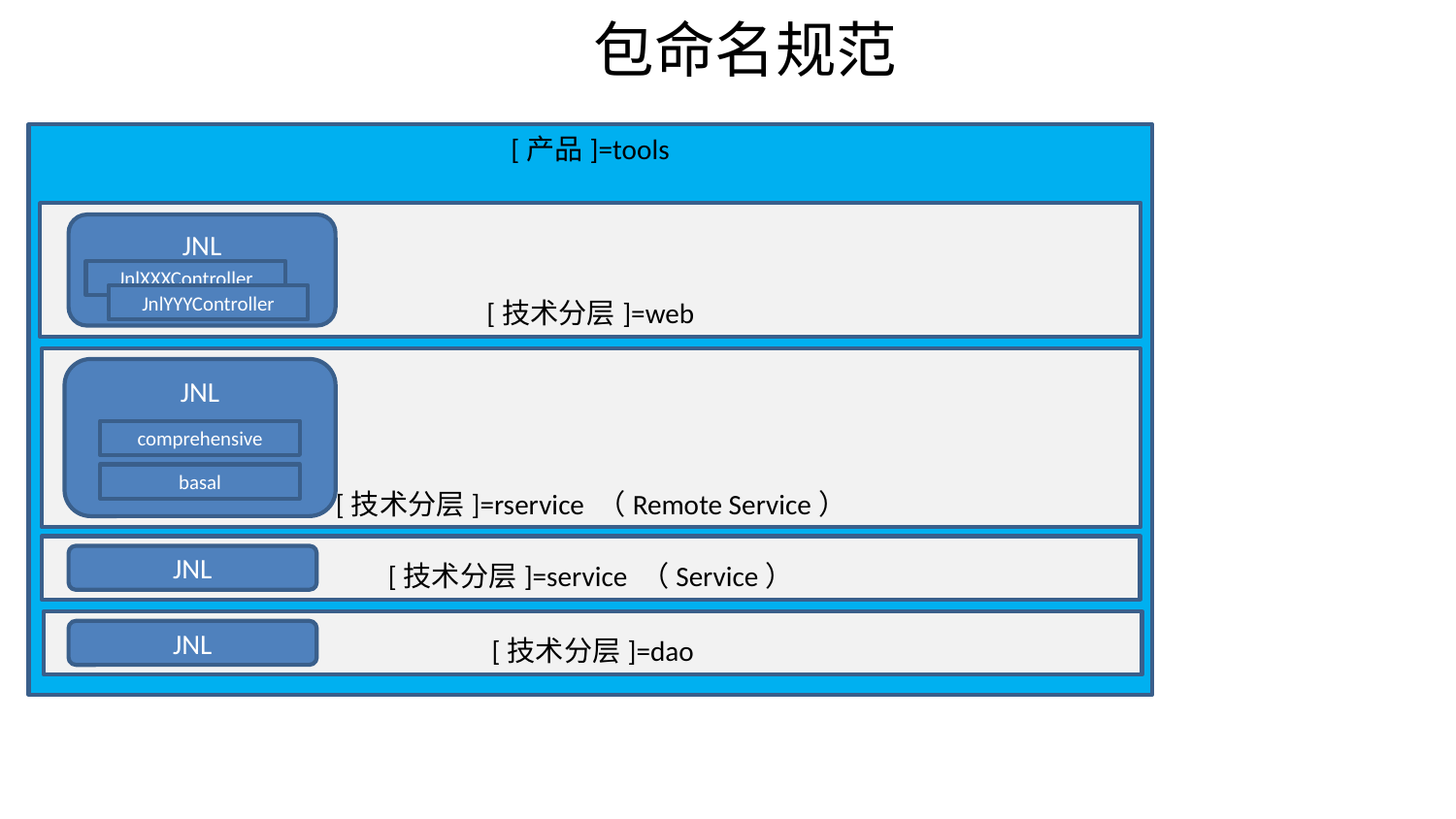

包命名规范
[产品]=tools
[技术分层]=web
JNL
JnlXXXController
JnlYYYController
[技术分层]=rservice （Remote Service）
JNL
comprehensive
basal
[技术分层]=service （Service）
JNL
[技术分层]=dao
JNL